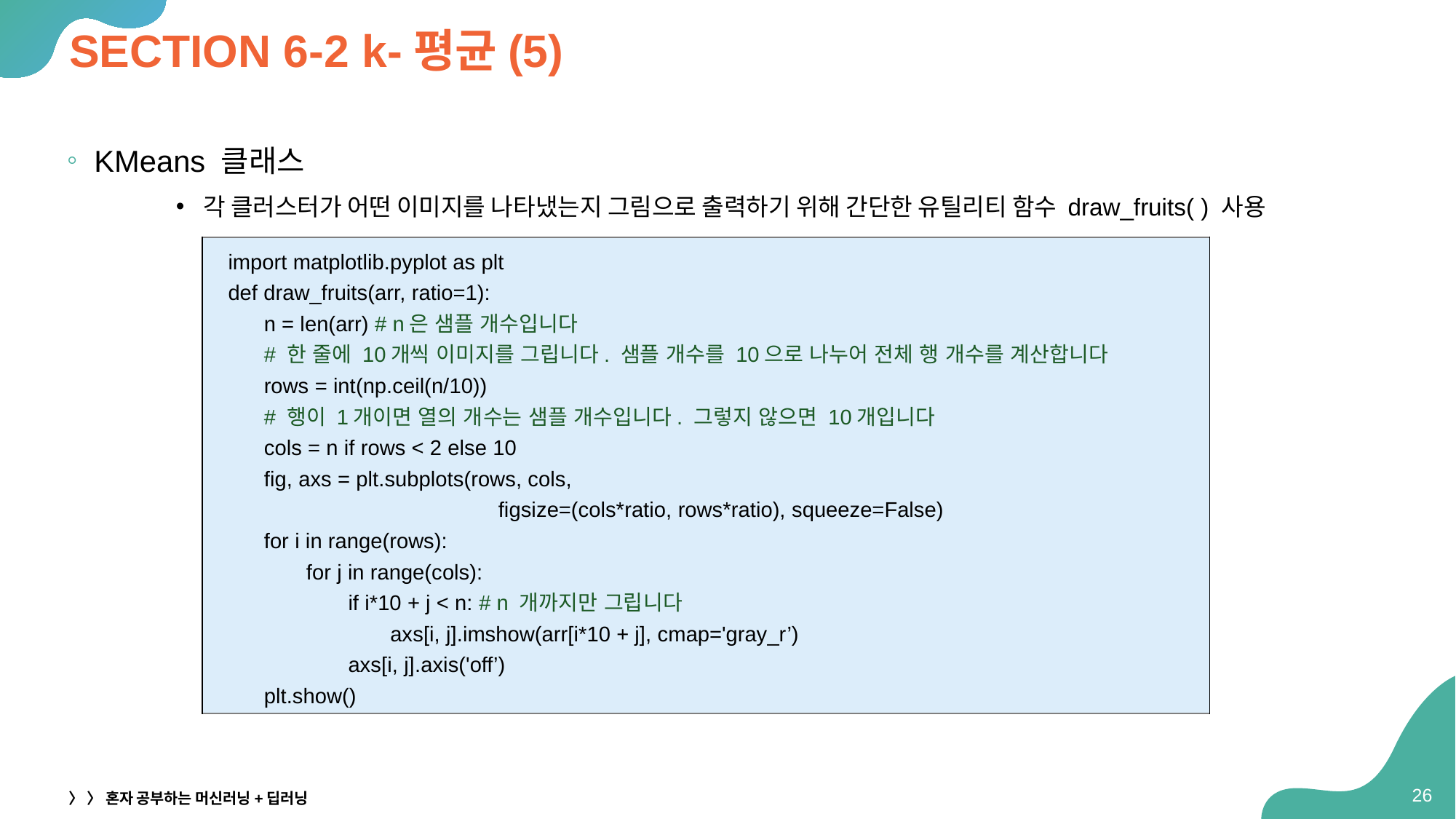

# SECTION 6-2 k-평균(5)
KMeans 클래스
각 클러스터가 어떤 이미지를 나타냈는지 그림으로 출력하기 위해 간단한 유틸리티 함수 draw_fruits( ) 사용
| import matplotlib.pyplot as plt def draw\_fruits(arr, ratio=1): n = len(arr) # n은 샘플 개수입니다 # 한 줄에 10개씩 이미지를 그립니다. 샘플 개수를 10으로 나누어 전체 행 개수를 계산합니다 rows = int(np.ceil(n/10)) # 행이 1개이면 열의 개수는 샘플 개수입니다. 그렇지 않으면 10개입니다 cols = n if rows < 2 else 10 fig, axs = plt.subplots(rows, cols, figsize=(cols\*ratio, rows\*ratio), squeeze=False) for i in range(rows): for j in range(cols): if i\*10 + j < n: # n 개까지만 그립니다 axs[i, j].imshow(arr[i\*10 + j], cmap='gray\_r’) axs[i, j].axis('off’) plt.show() |
| --- |
26
〉 〉 혼자 공부하는 머신러닝+딥러닝